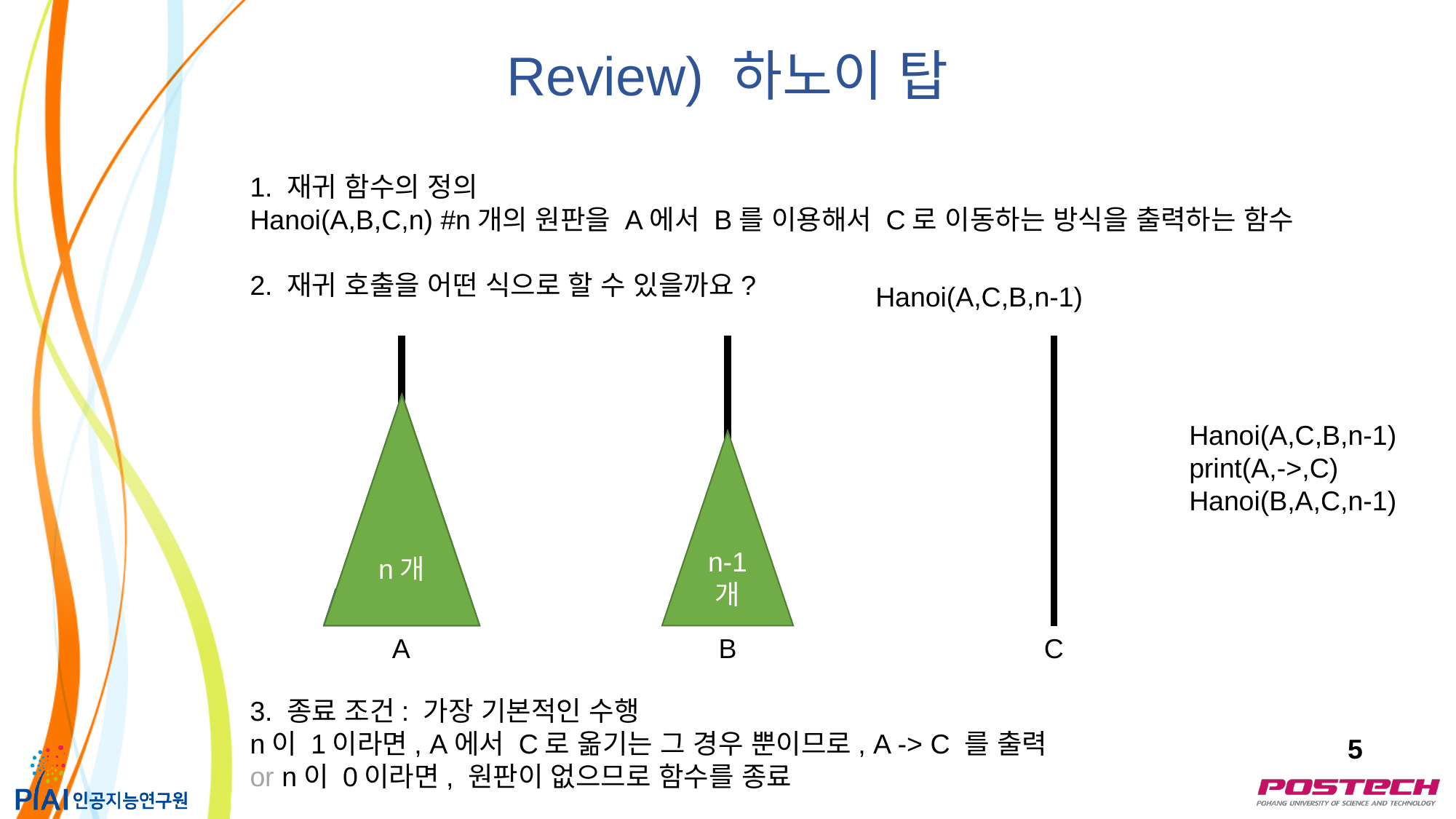

Review) 하노이 탑
1. 재귀 함수의 정의
Hanoi(A,B,C,n) #n개의 원판을 A에서 B를 이용해서 C로 이동하는 방식을 출력하는 함수

2. 재귀 호출을 어떤 식으로 할 수 있을까요?

3. 종료 조건: 가장 기본적인 수행
n이 1이라면, A에서 C로 옮기는 그 경우 뿐이므로, A -> C 를 출력
or n이 0이라면, 원판이 없으므로 함수를 종료
Hanoi(A,C,B,n-1)

n개
n-1
개
Hanoi(A,C,B,n-1)
print(A,->,C)
Hanoi(B,A,C,n-1)
n-1
개
1개
A
B
C